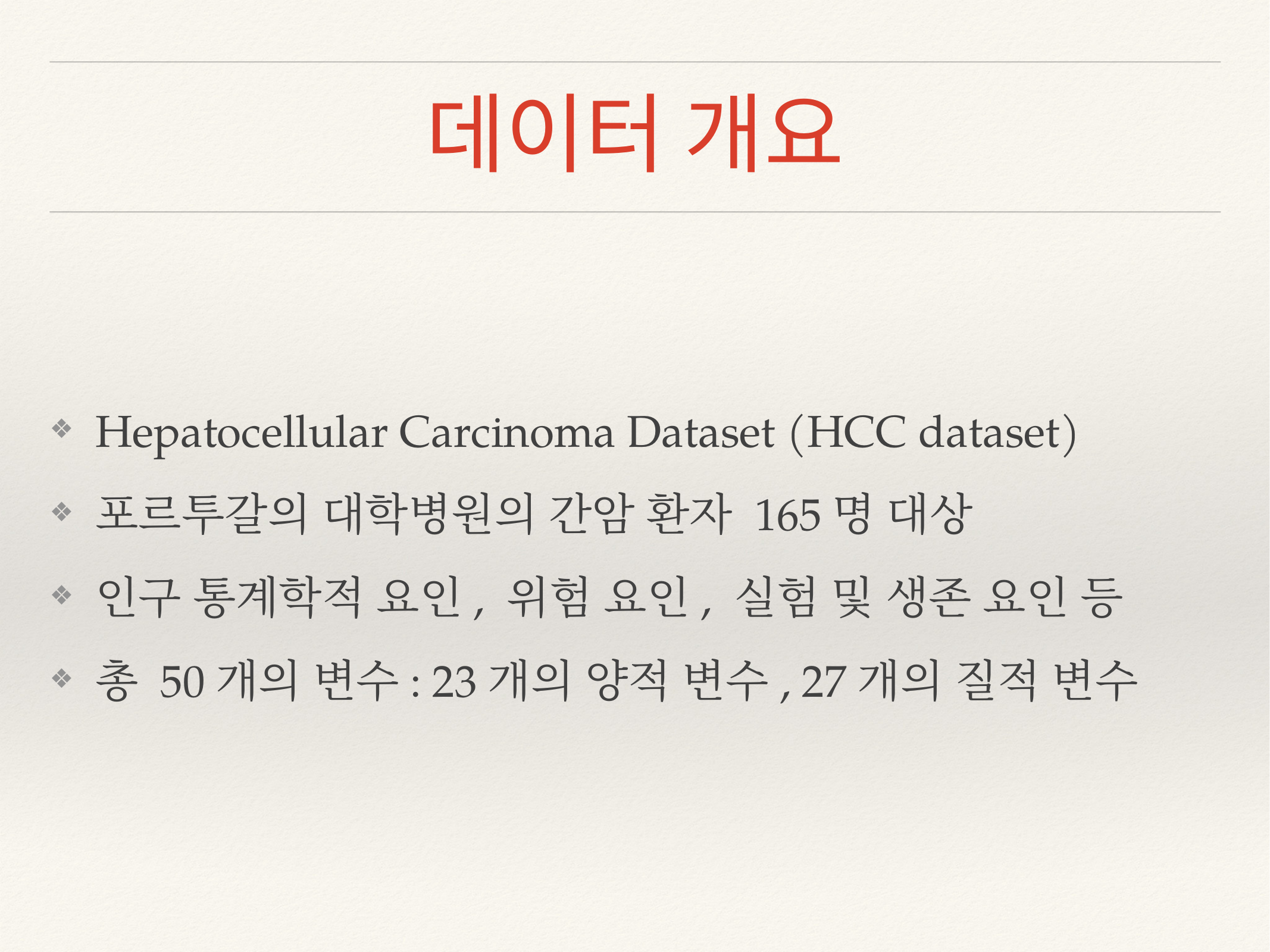

# 데이터 개요
Hepatocellular Carcinoma Dataset (HCC dataset)
포르투갈의 대학병원의 간암 환자 165명 대상
인구 통계학적 요인, 위험 요인, 실험 및 생존 요인 등
총 50개의 변수: 23개의 양적 변수, 27개의 질적 변수